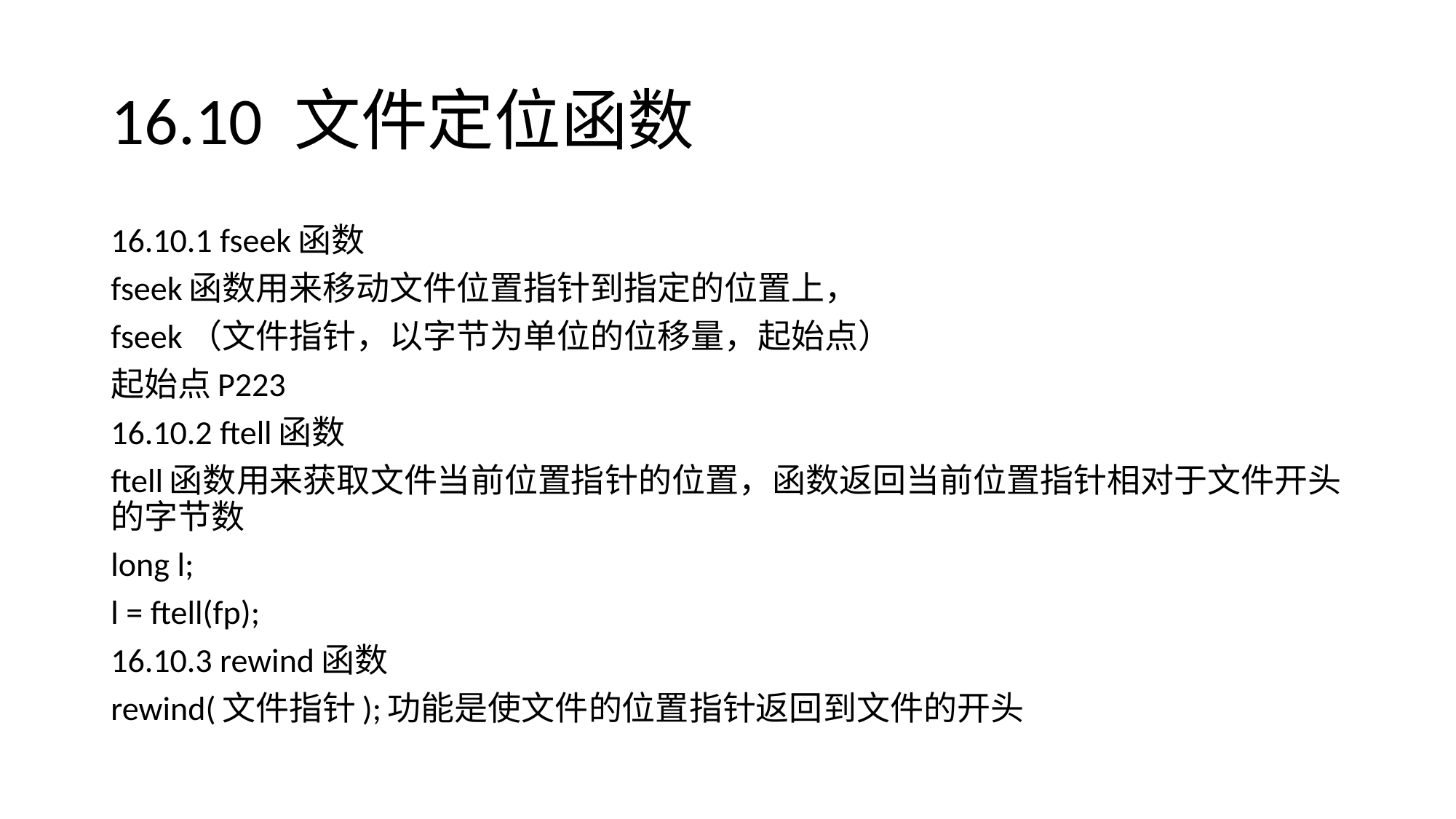

# 16.10 文件定位函数
16.10.1 fseek函数
fseek函数用来移动文件位置指针到指定的位置上，
fseek（文件指针，以字节为单位的位移量，起始点）
起始点P223
16.10.2 ftell函数
ftell函数用来获取文件当前位置指针的位置，函数返回当前位置指针相对于文件开头的字节数
long l;
l = ftell(fp);
16.10.3 rewind函数
rewind(文件指针);功能是使文件的位置指针返回到文件的开头